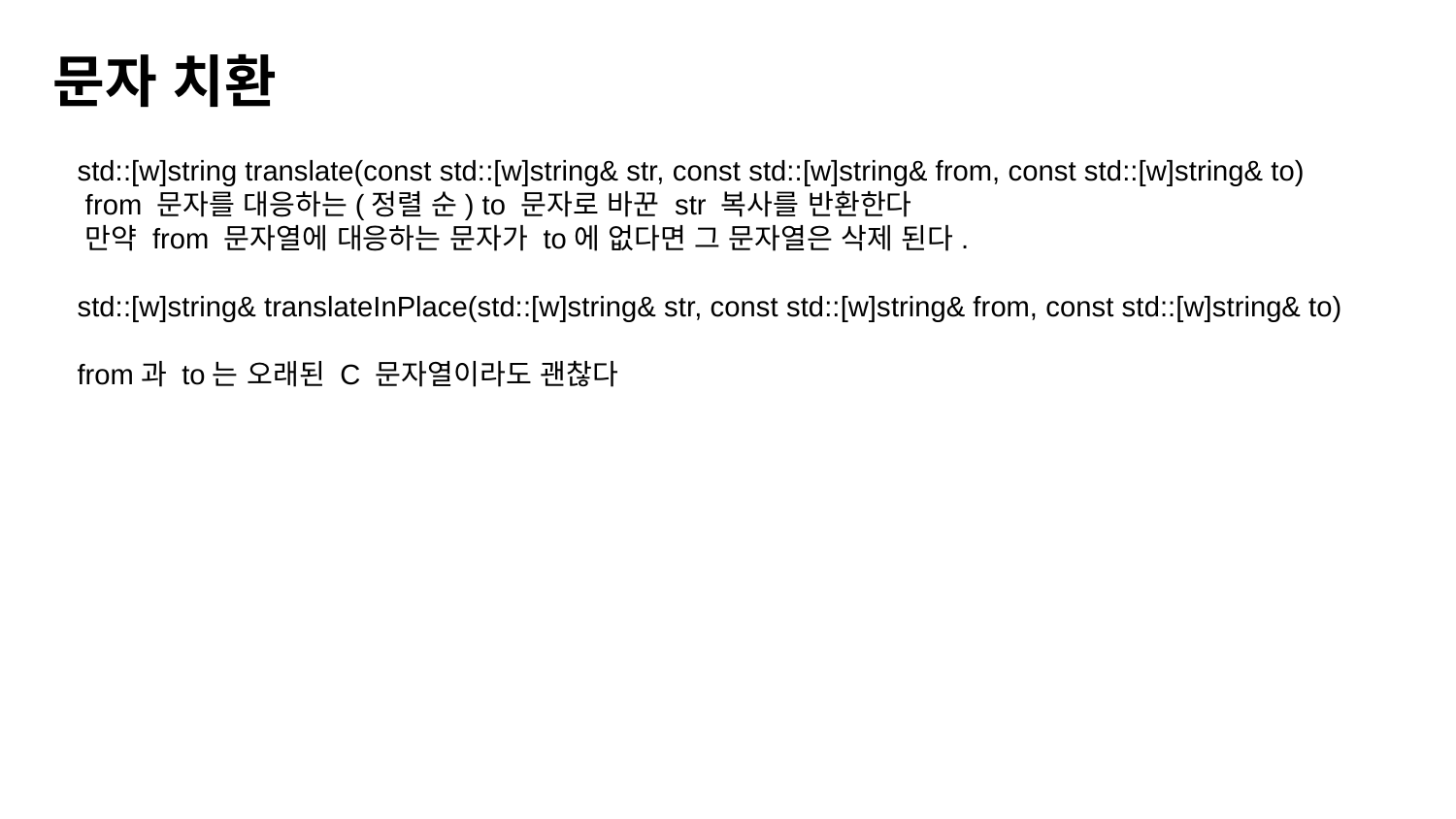

문자 치환
std::[w]string translate(const std::[w]string& str, const std::[w]string& from, const std::[w]string& to)
 from 문자를 대응하는(정렬 순) to 문자로 바꾼 str 복사를 반환한다
 만약 from 문자열에 대응하는 문자가 to에 없다면 그 문자열은 삭제 된다.
std::[w]string& translateInPlace(std::[w]string& str, const std::[w]string& from, const std::[w]string& to)
from과 to는 오래된 C 문자열이라도 괜찮다